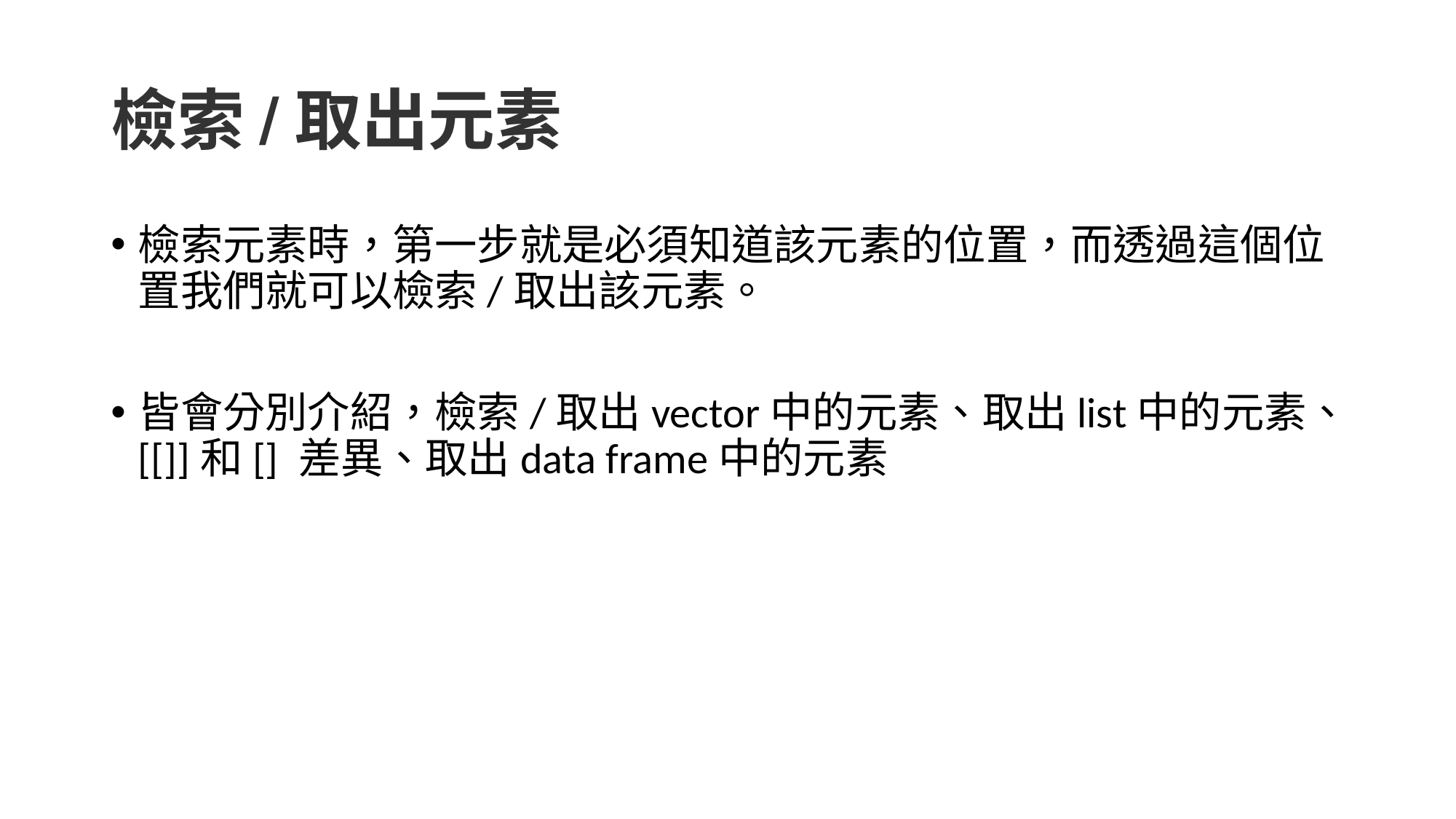

# 檢索/取出元素
檢索元素時，第一步就是必須知道該元素的位置，而透過這個位置我們就可以檢索/取出該元素。

皆會分別介紹，檢索/取出vector中的元素、取出list中的元素、[[]]和[] 差異、取出data frame中的元素